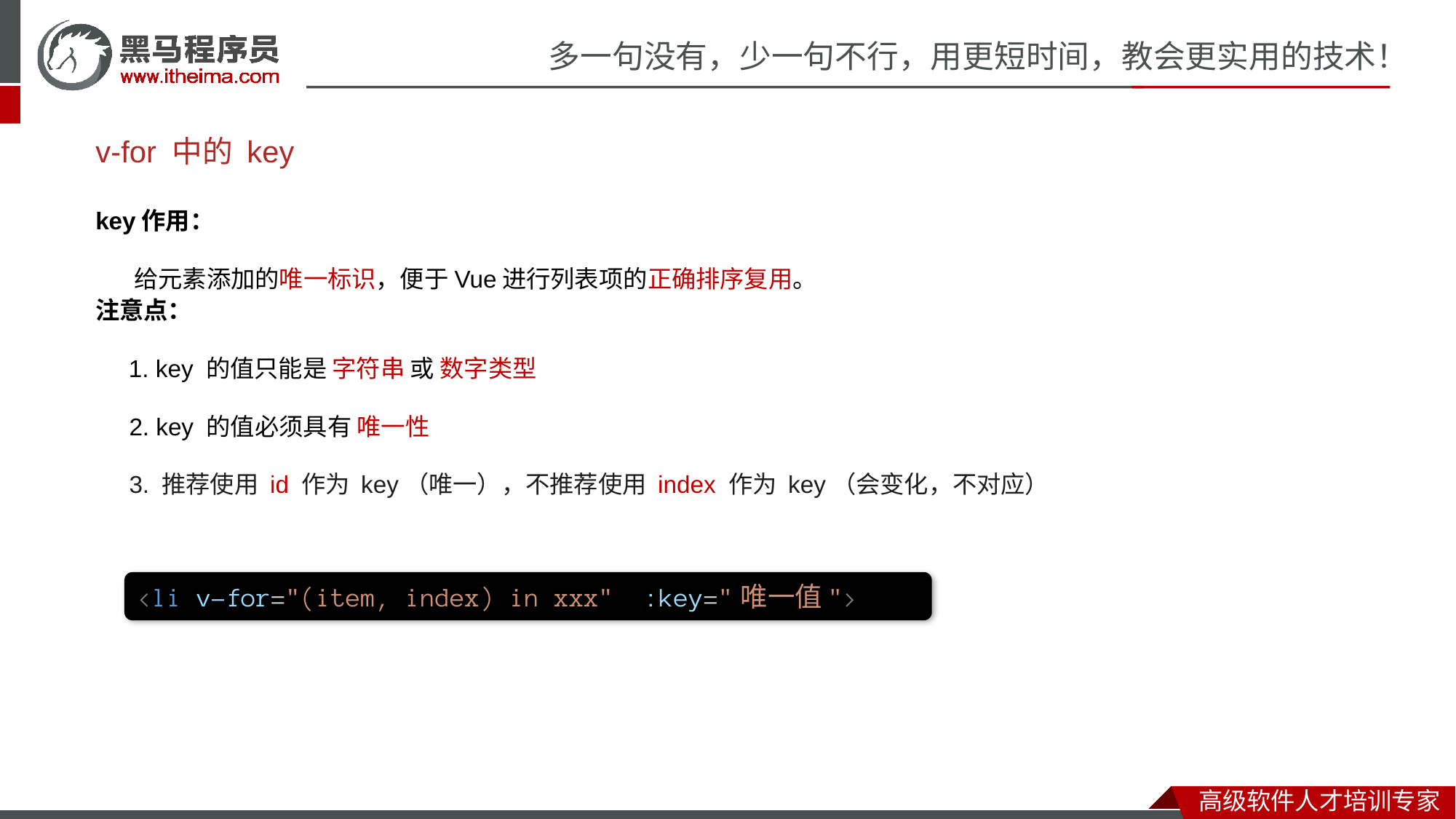

# v-for 中的 key
key作用：
      给元素添加的唯一标识，便于Vue进行列表项的正确排序复用。

注意点：
     1. key 的值只能是 字符串 或 数字类型
     2. key 的值必须具有 唯一性
     3. 推荐使用 id 作为 key（唯一），不推荐使用 index 作为 key（会变化，不对应）

<li v-for="(item, index) in xxx"  :key="唯一值">